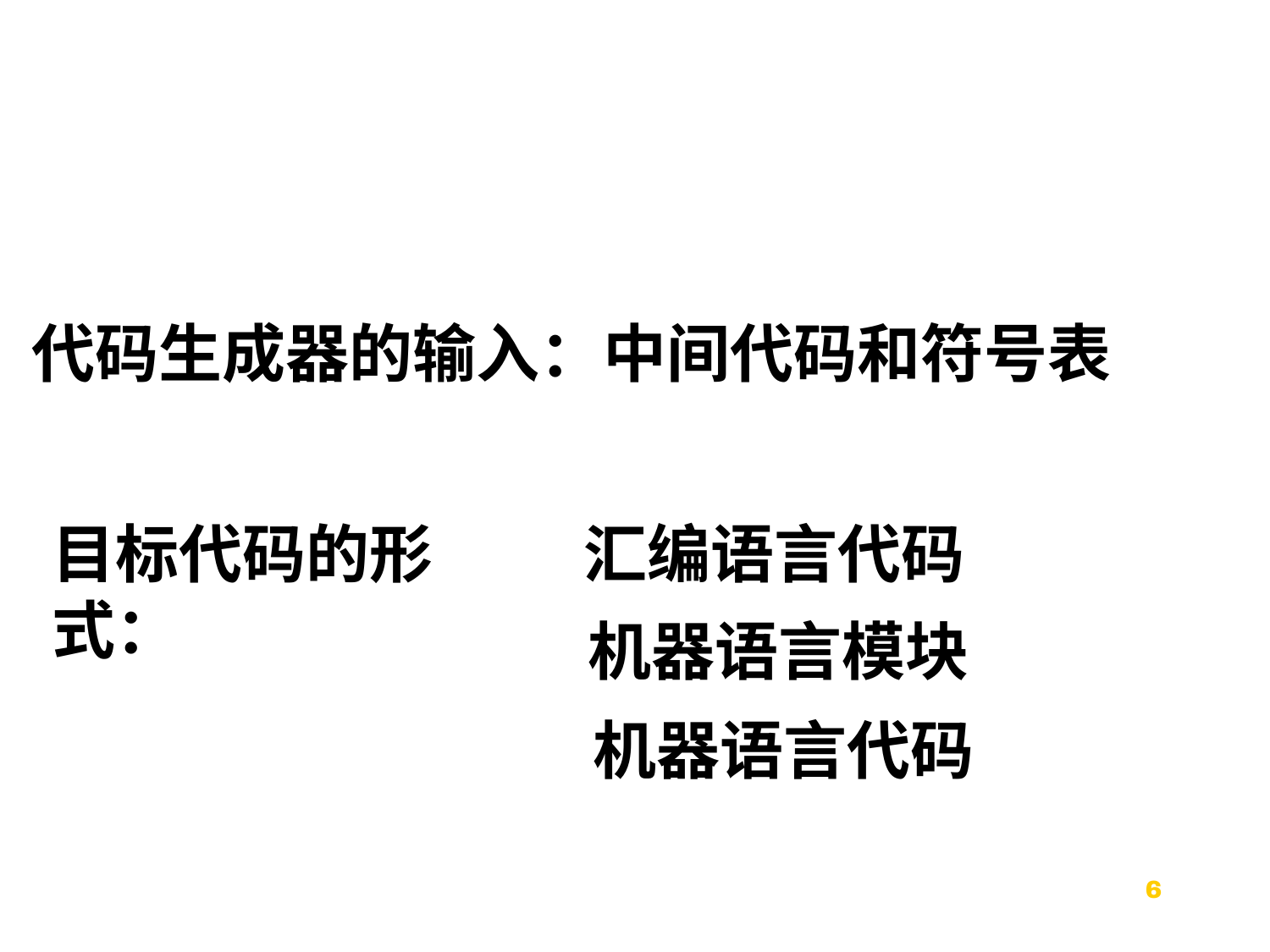

代码生成器的输入：中间代码和符号表
目标代码的形式：
汇编语言代码
机器语言模块
机器语言代码

6